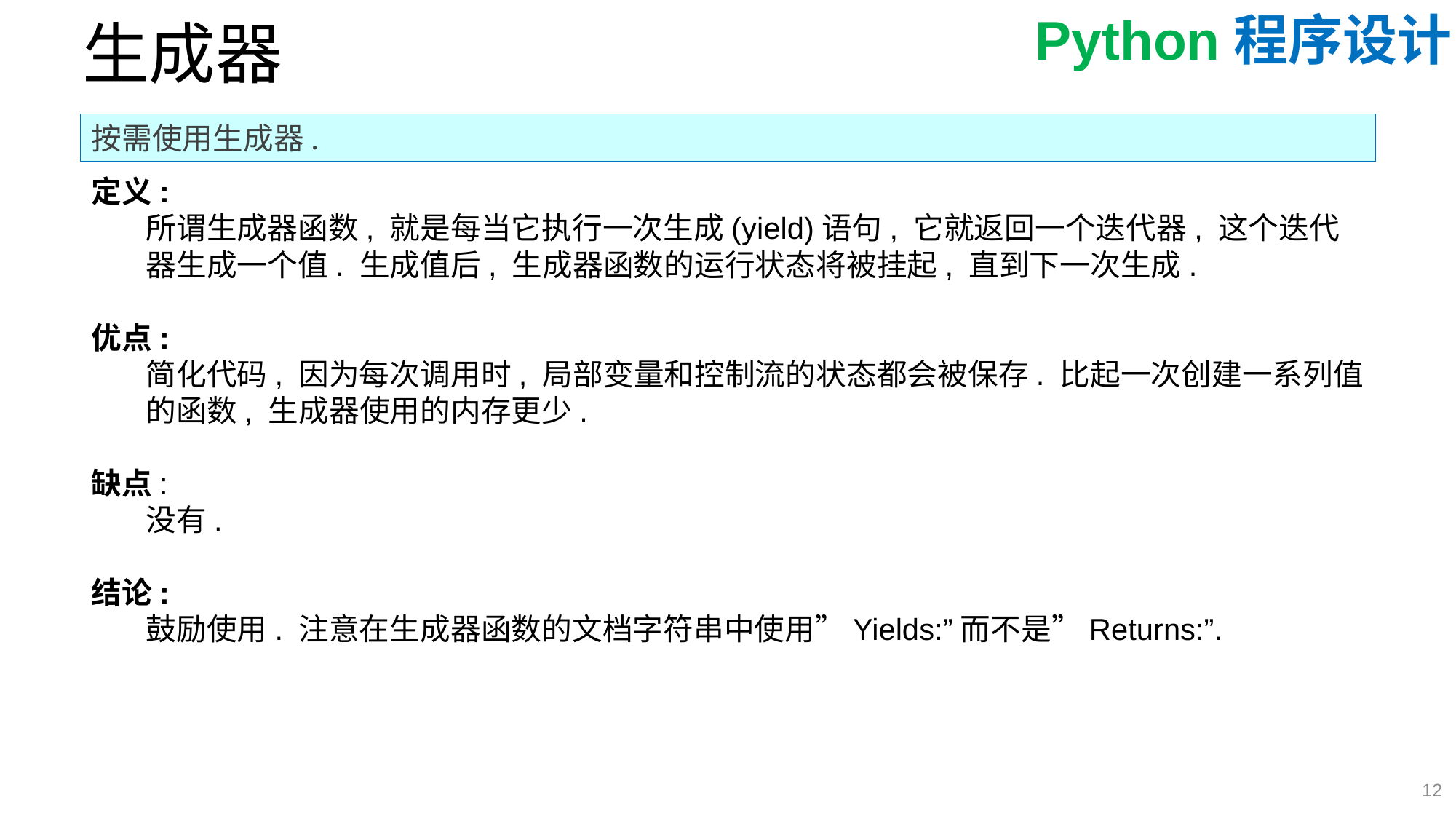

# 生成器
按需使用生成器.
定义:
所谓生成器函数, 就是每当它执行一次生成(yield)语句, 它就返回一个迭代器, 这个迭代器生成一个值. 生成值后, 生成器函数的运行状态将被挂起, 直到下一次生成.

优点:
简化代码, 因为每次调用时, 局部变量和控制流的状态都会被保存. 比起一次创建一系列值的函数, 生成器使用的内存更少.

缺点:
没有.

结论:
鼓励使用. 注意在生成器函数的文档字符串中使用”Yields:”而不是”Returns:”.
12